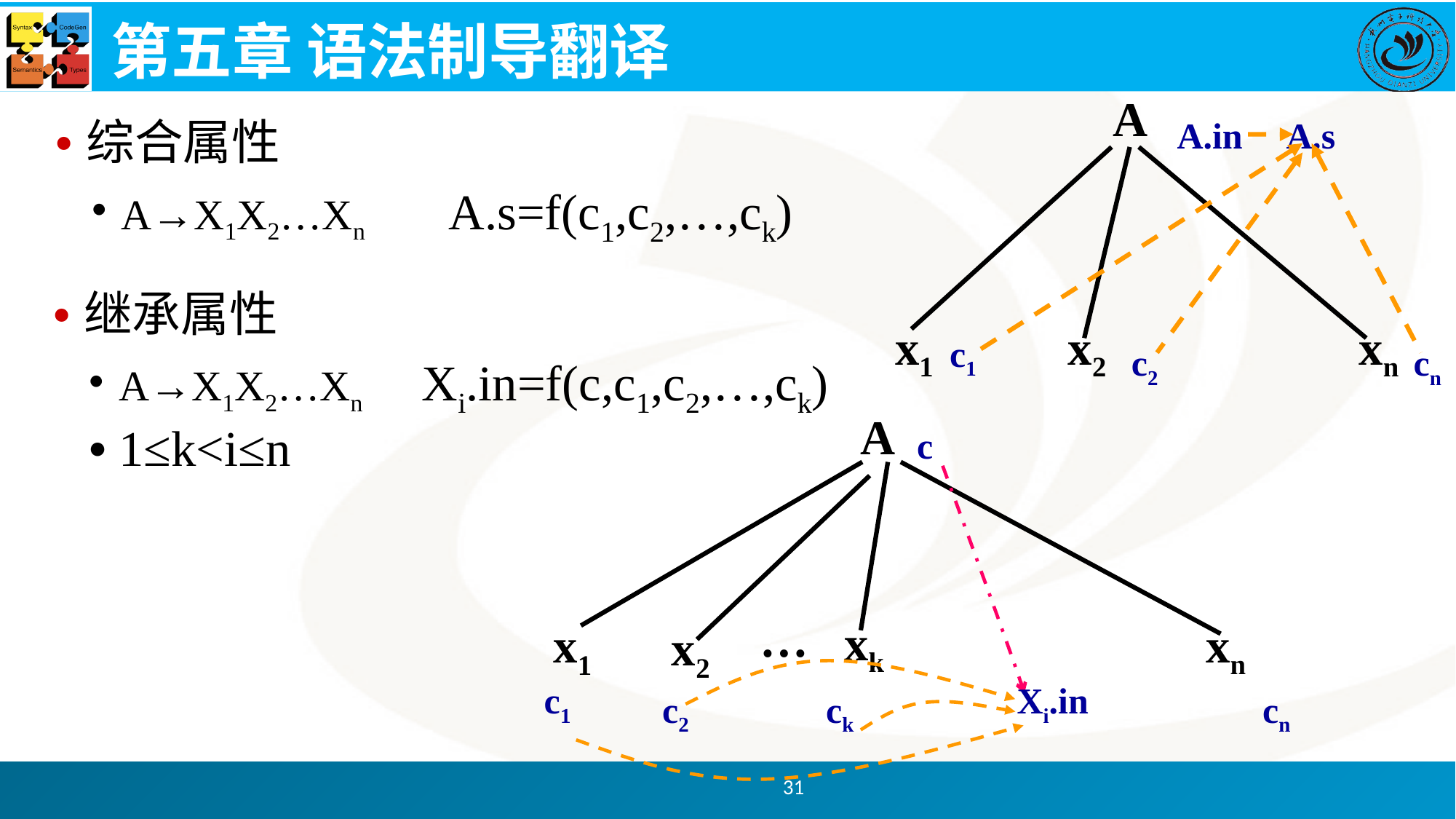

# 第五章 语法制导翻译
A

x1
x2
xn
A.in
A.s

c1
c2
cn
综合属性
A→X1X2…Xn	A.s=f(c1,c2,…,ck)
继承属性
A→X1X2…Xn      Xi.in=f(c,c1,c2,…,ck)
1≤k<i≤n
A

…
xk
xn
x1
x2
c
c1
Xi.in
c2
ck
cn

31